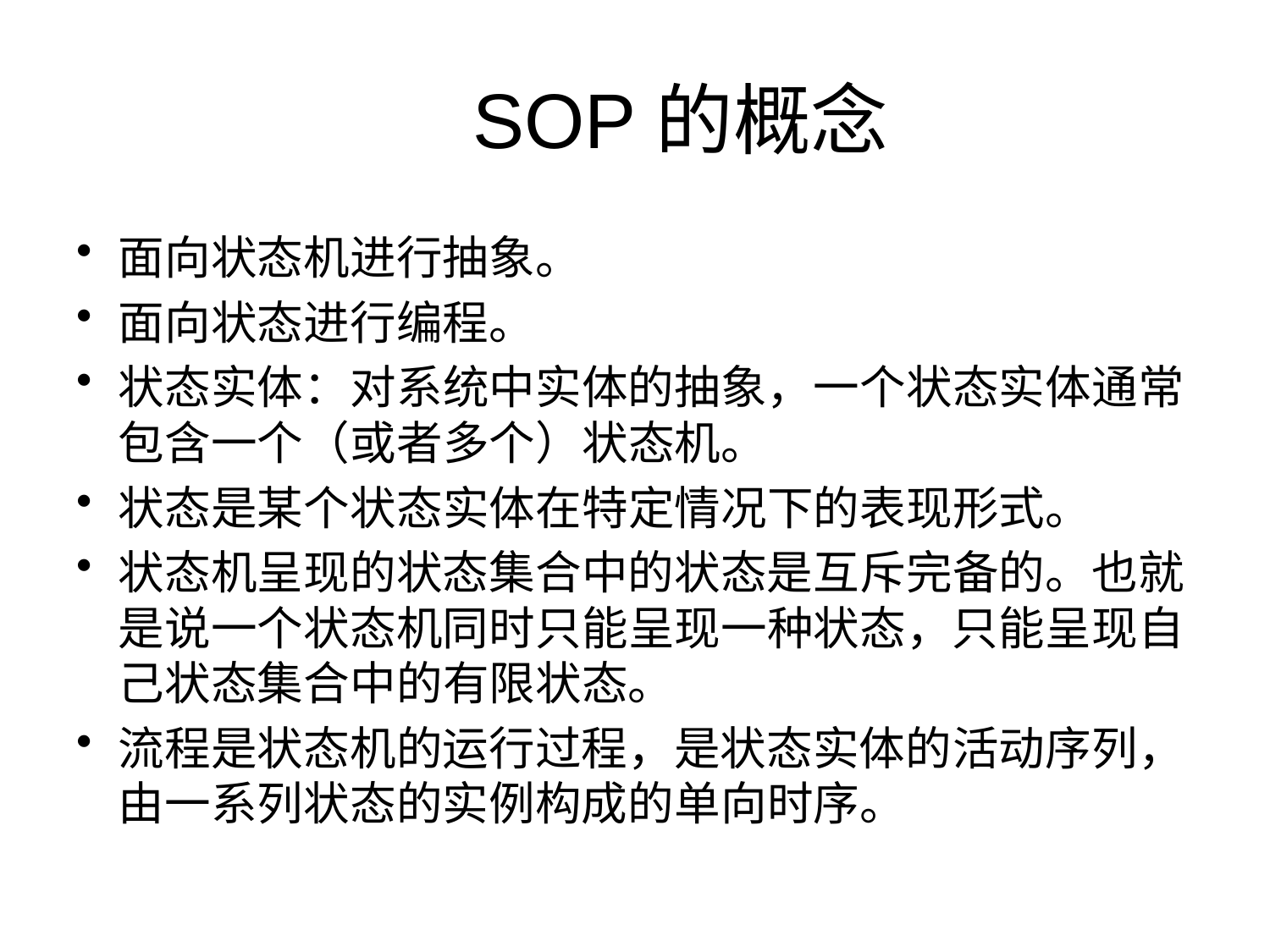

# SOP的概念
面向状态机进行抽象。
面向状态进行编程。
状态实体：对系统中实体的抽象，一个状态实体通常包含一个（或者多个）状态机。
状态是某个状态实体在特定情况下的表现形式。
状态机呈现的状态集合中的状态是互斥完备的。也就是说一个状态机同时只能呈现一种状态，只能呈现自己状态集合中的有限状态。
流程是状态机的运行过程，是状态实体的活动序列，由一系列状态的实例构成的单向时序。